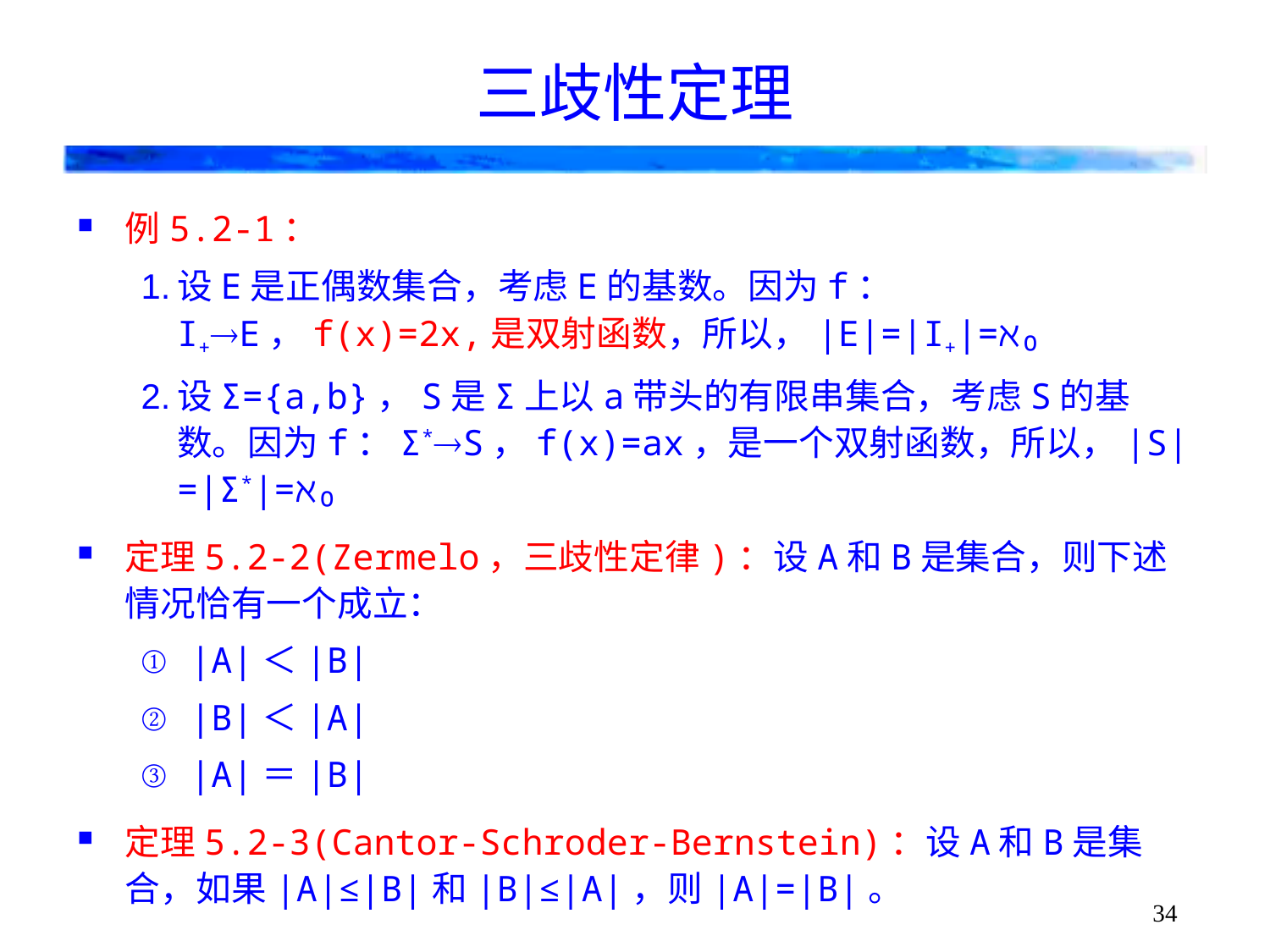

# 三歧性定理
例5.2-1：
设E是正偶数集合，考虑E的基数。因为f：I+→E，f(x)=2x,是双射函数，所以，|E|=|I+|=ℵ₀
设Σ={a,b}，S是Σ上以a带头的有限串集合，考虑S的基数。因为f：Σ*→S，f(x)=ax，是一个双射函数，所以，|S|=|Σ*|=ℵ₀
定理5.2-2(Zermelo，三歧性定律)：设A和B是集合，则下述情况恰有一个成立：
|A|＜|B|
|B|＜|A|
|A|＝|B|
定理5.2-3(Cantor-Schroder-Bernstein)：设A和B是集合，如果|A|≤|B|和|B|≤|A|，则|A|=|B|。
34